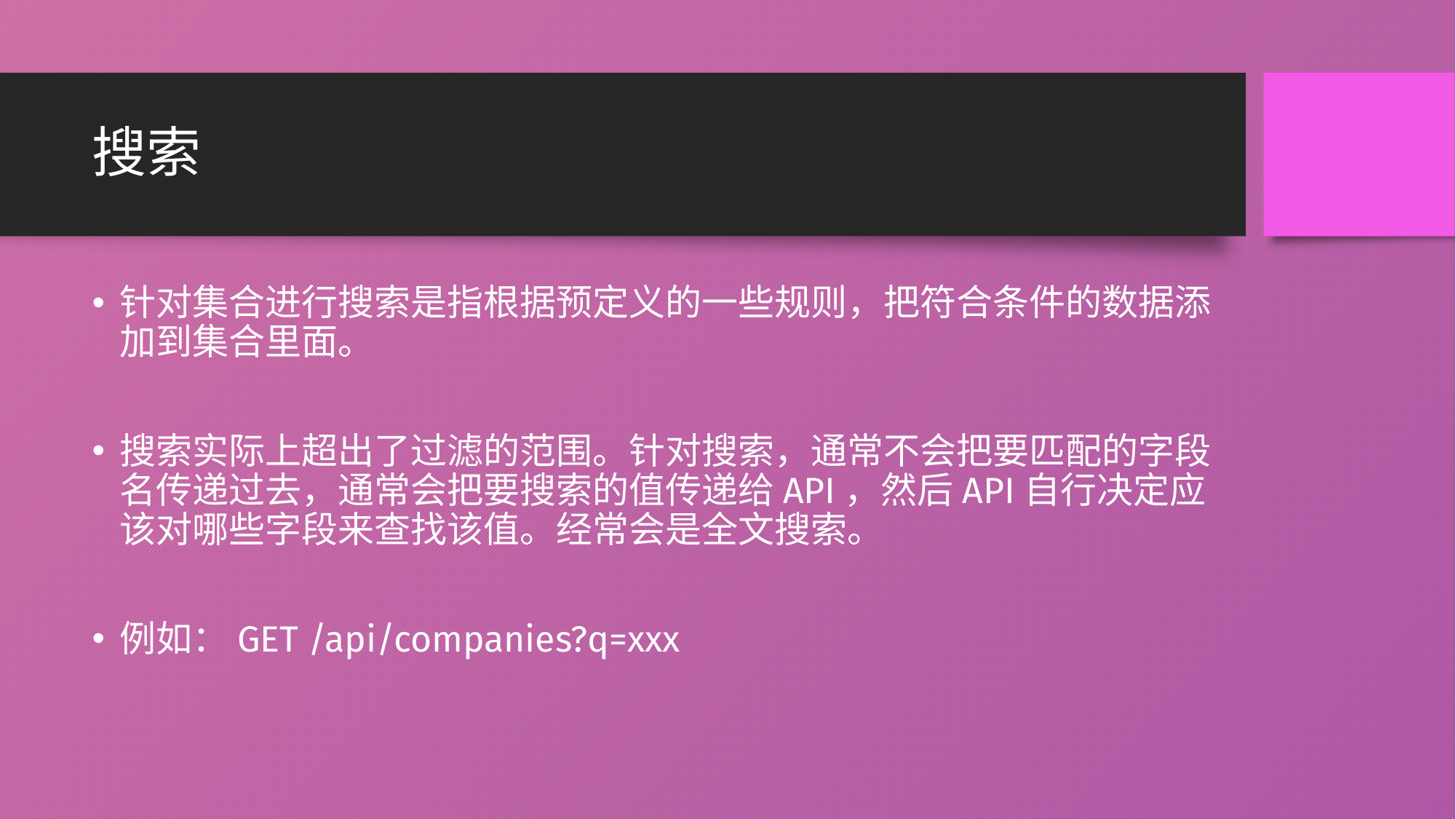

# 搜索
针对集合进行搜索是指根据预定义的一些规则，把符合条件的数据添加到集合里面。

搜索实际上超出了过滤的范围。针对搜索，通常不会把要匹配的字段名传递过去，通常会把要搜索的值传递给API，然后API自行决定应该对哪些字段来查找该值。经常会是全文搜索。

例如：GET /api/companies?q=xxx